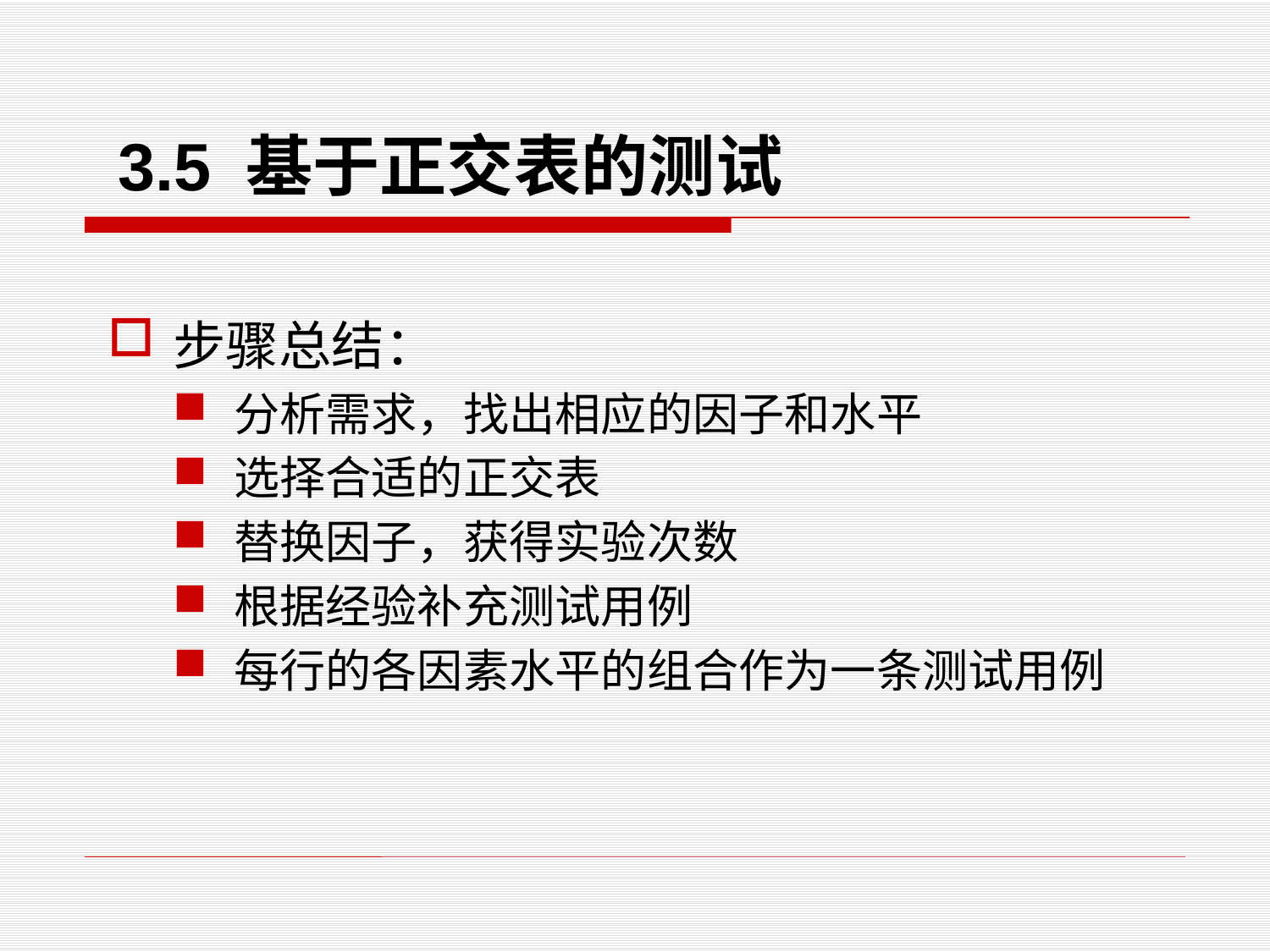

3.5 基于正交表的测试
步骤总结：
分析需求，找出相应的因子和水平
选择合适的正交表
替换因子，获得实验次数
根据经验补充测试用例
每行的各因素水平的组合作为一条测试用例